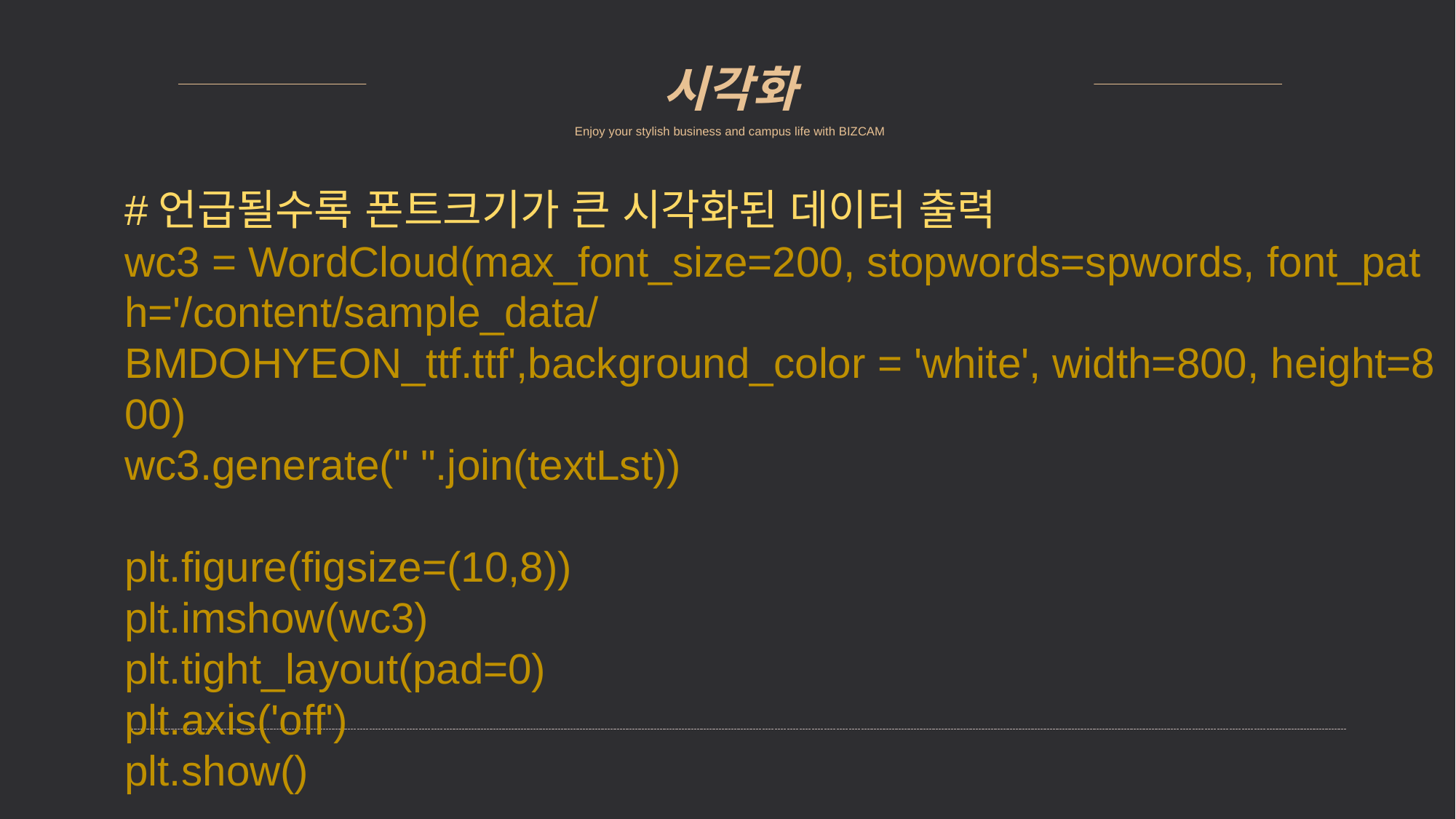

시각화
Enjoy your stylish business and campus life with BIZCAM
#언급될수록 폰트크기가 큰 시각화된 데이터 출력
wc3 = WordCloud(max_font_size=200, stopwords=spwords, font_path='/content/sample_data/BMDOHYEON_ttf.ttf',background_color = 'white', width=800, height=800)
wc3.generate(" ".join(textLst))
plt.figure(figsize=(10,8))
plt.imshow(wc3)
plt.tight_layout(pad=0)
plt.axis('off')
plt.show()